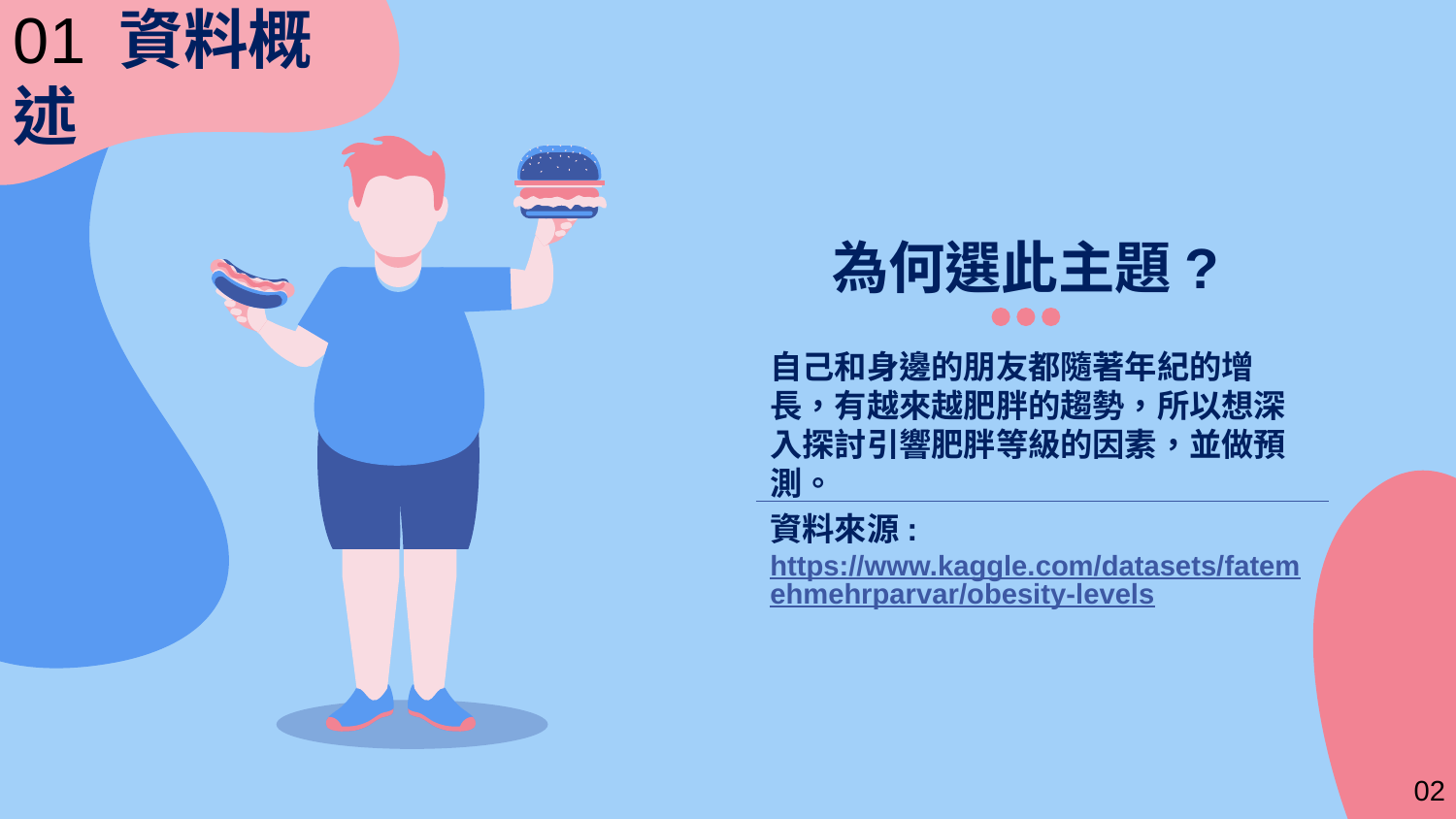

01 資料概述

# 為何選此主題?

自己和身邊的朋友都隨著年紀的增長，有越來越肥胖的趨勢，所以想深入探討引響肥胖等級的因素，並做預測。
資料來源:
https://www.kaggle.com/datasets/fatemehmehrparvar/obesity-levels
02